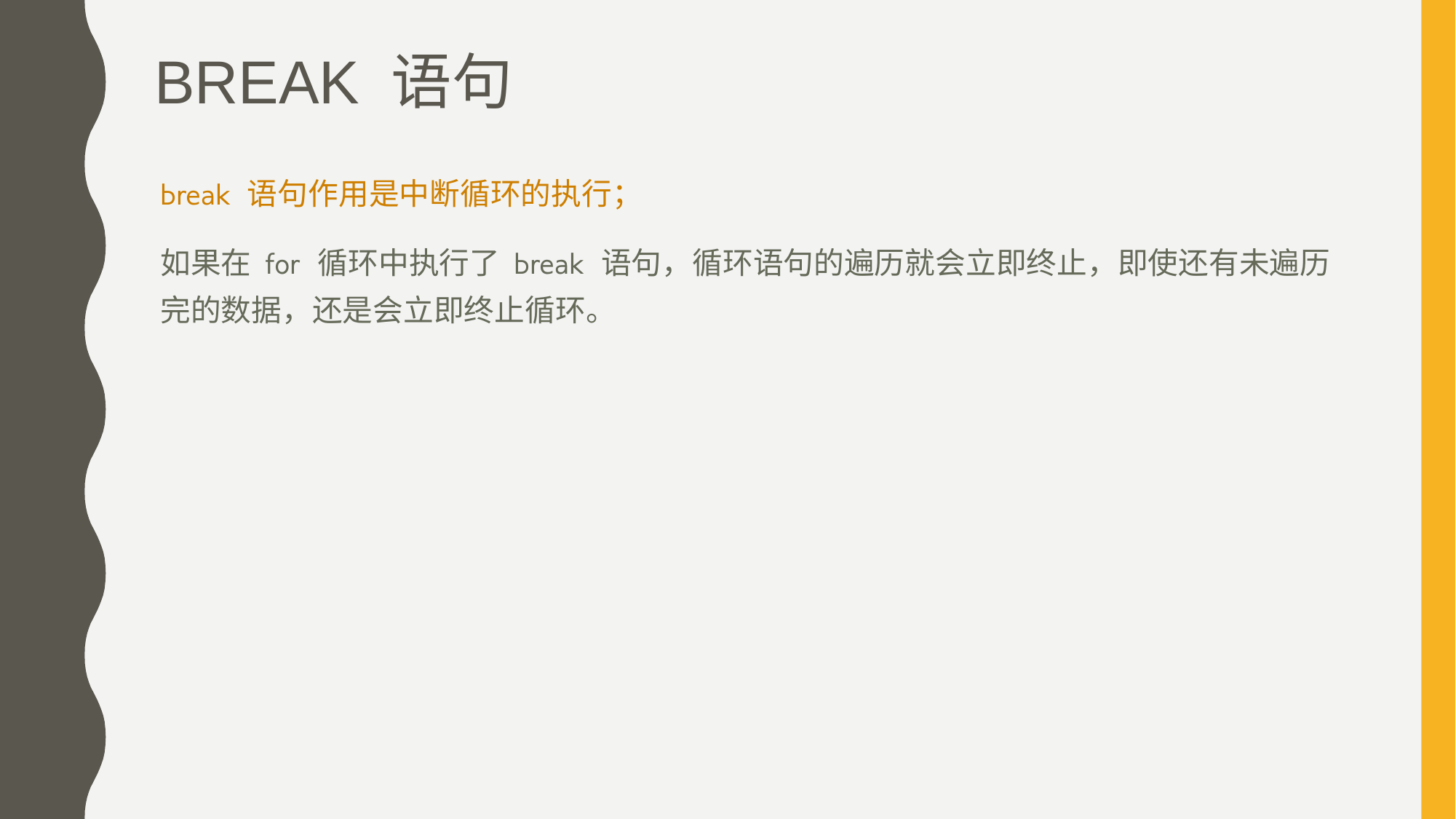

# Break 语句
break 语句作用是中断循环的执行；
如果在 for 循环中执行了 break 语句，循环语句的遍历就会立即终止，即使还有未遍历完的数据，还是会立即终止循环。